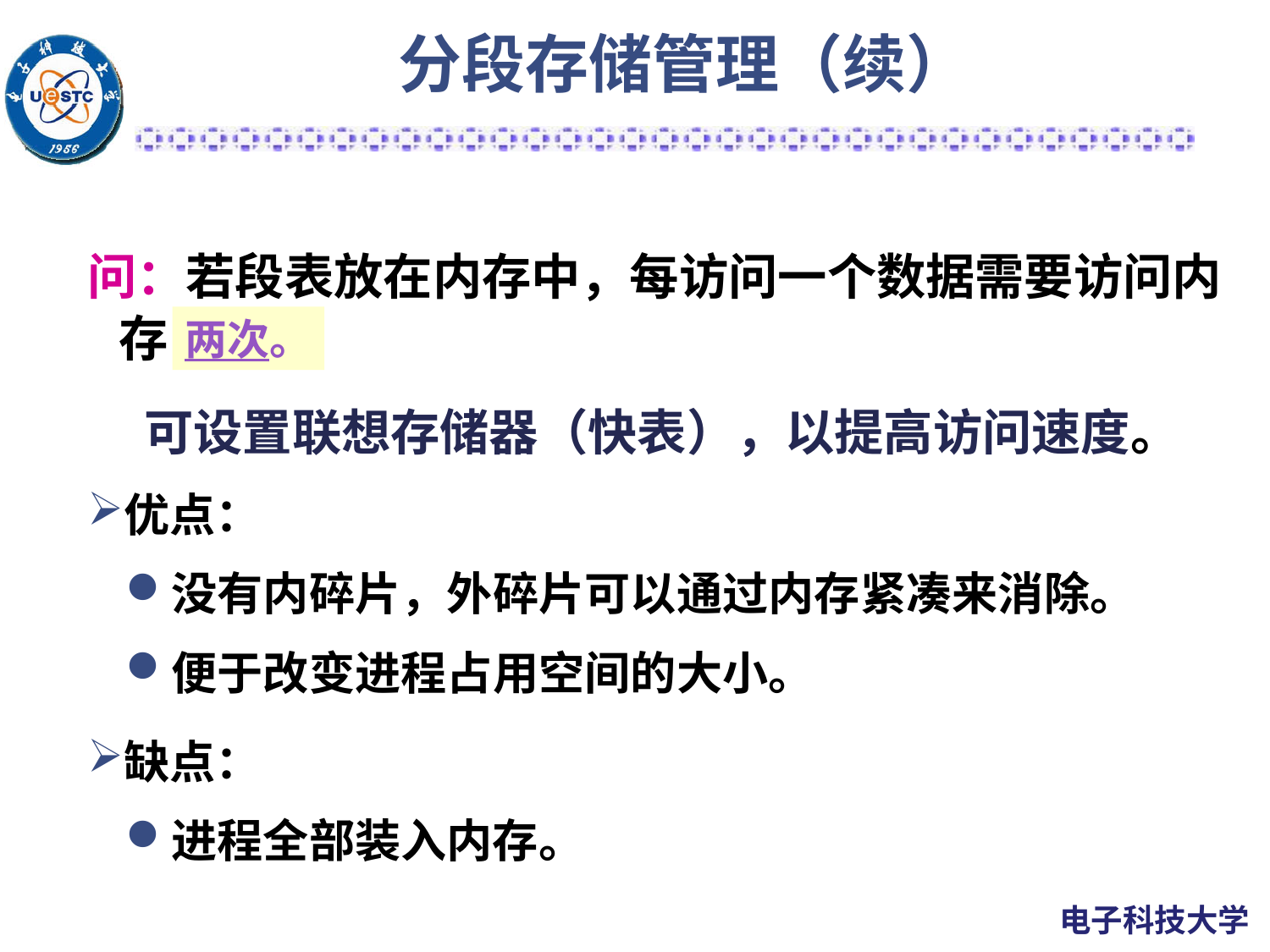

# 分段存储管理（续）
问：若段表放在内存中，每访问一个数据需要访问内存 几次？
    可设置联想存储器（快表），以提高访问速度。
优点：
没有内碎片，外碎片可以通过内存紧凑来消除。
便于改变进程占用空间的大小。
缺点：
进程全部装入内存。

两次。